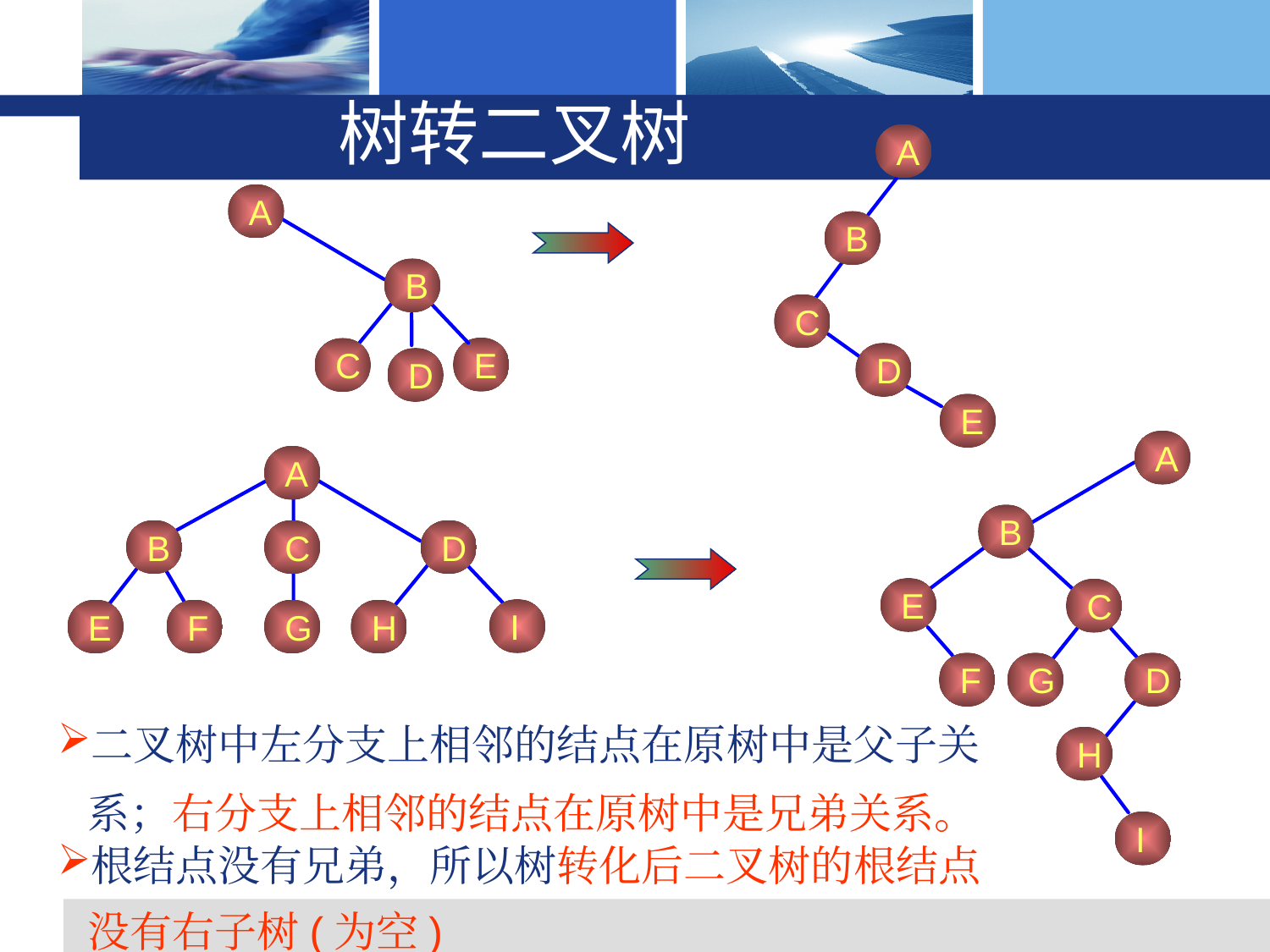

树转二叉树
A

B

C

D

E
A

B

E
C
D

A

B

E
C

F
G
D

H

I
A

B
C
D

I
E
F
G
H

二叉树中左分支上相邻的结点在原树中是父子关系；右分支上相邻的结点在原树中是兄弟关系。
根结点没有兄弟，所以树转化后二叉树的根结点没有右子树(为空)